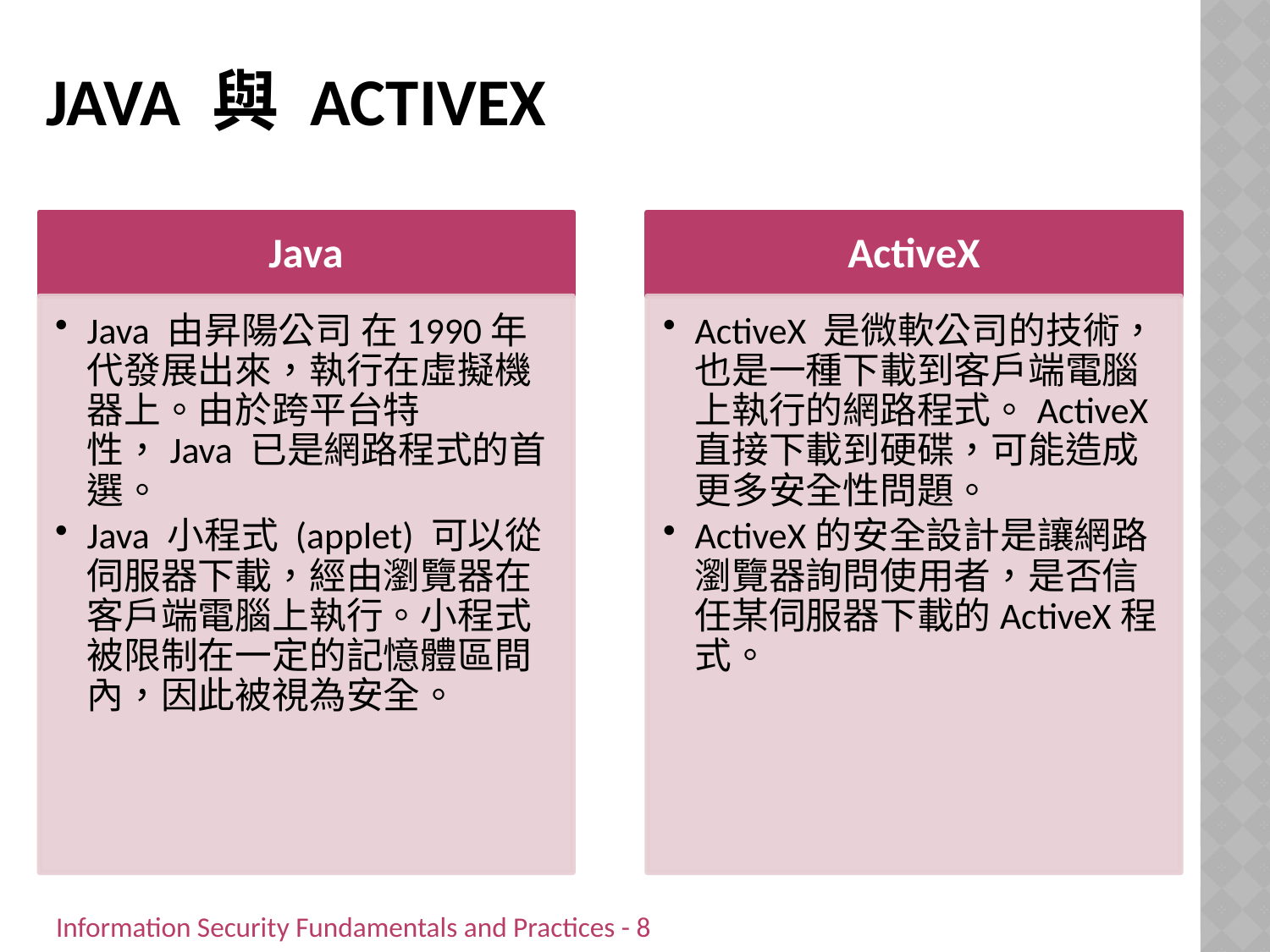

# Java 與 activeX
Java
Java 由昇陽公司 在1990年代發展出來，執行在虛擬機器上。由於跨平台特性，Java 已是網路程式的首選。
Java 小程式 (applet) 可以從伺服器下載，經由瀏覽器在客戶端電腦上執行。小程式被限制在一定的記憶體區間內，因此被視為安全。
ActiveX
ActiveX 是微軟公司的技術，也是一種下載到客戶端電腦上執行的網路程式。ActiveX直接下載到硬碟，可能造成更多安全性問題。
ActiveX的安全設計是讓網路瀏覽器詢問使用者，是否信任某伺服器下載的ActiveX程式。